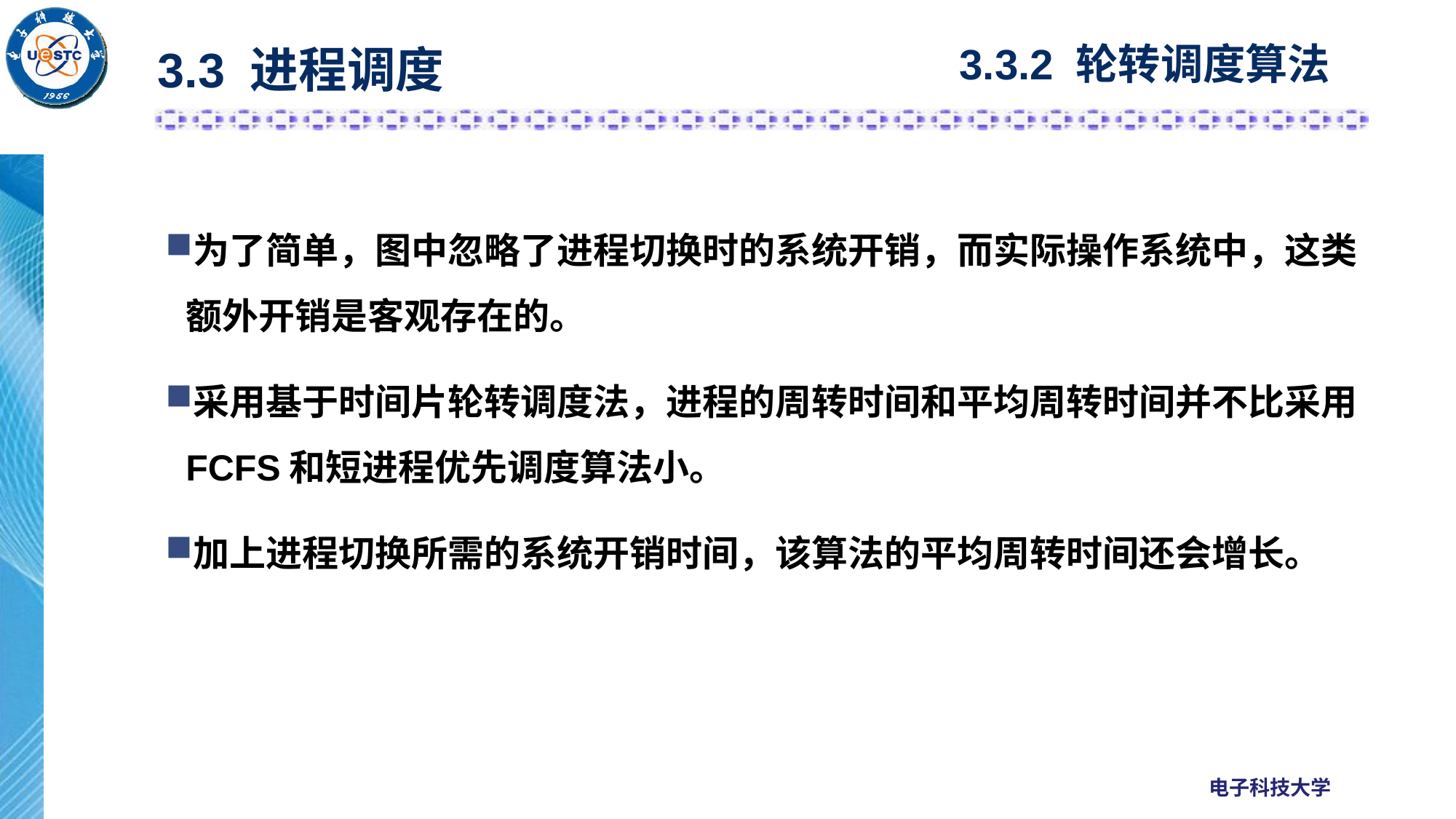

# 3.3.2 轮转调度算法
3.3 进程调度
为了简单，图中忽略了进程切换时的系统开销，而实际操作系统中，这类额外开销是客观存在的。
采用基于时间片轮转调度法，进程的周转时间和平均周转时间并不比采用FCFS和短进程优先调度算法小。
加上进程切换所需的系统开销时间，该算法的平均周转时间还会增长。